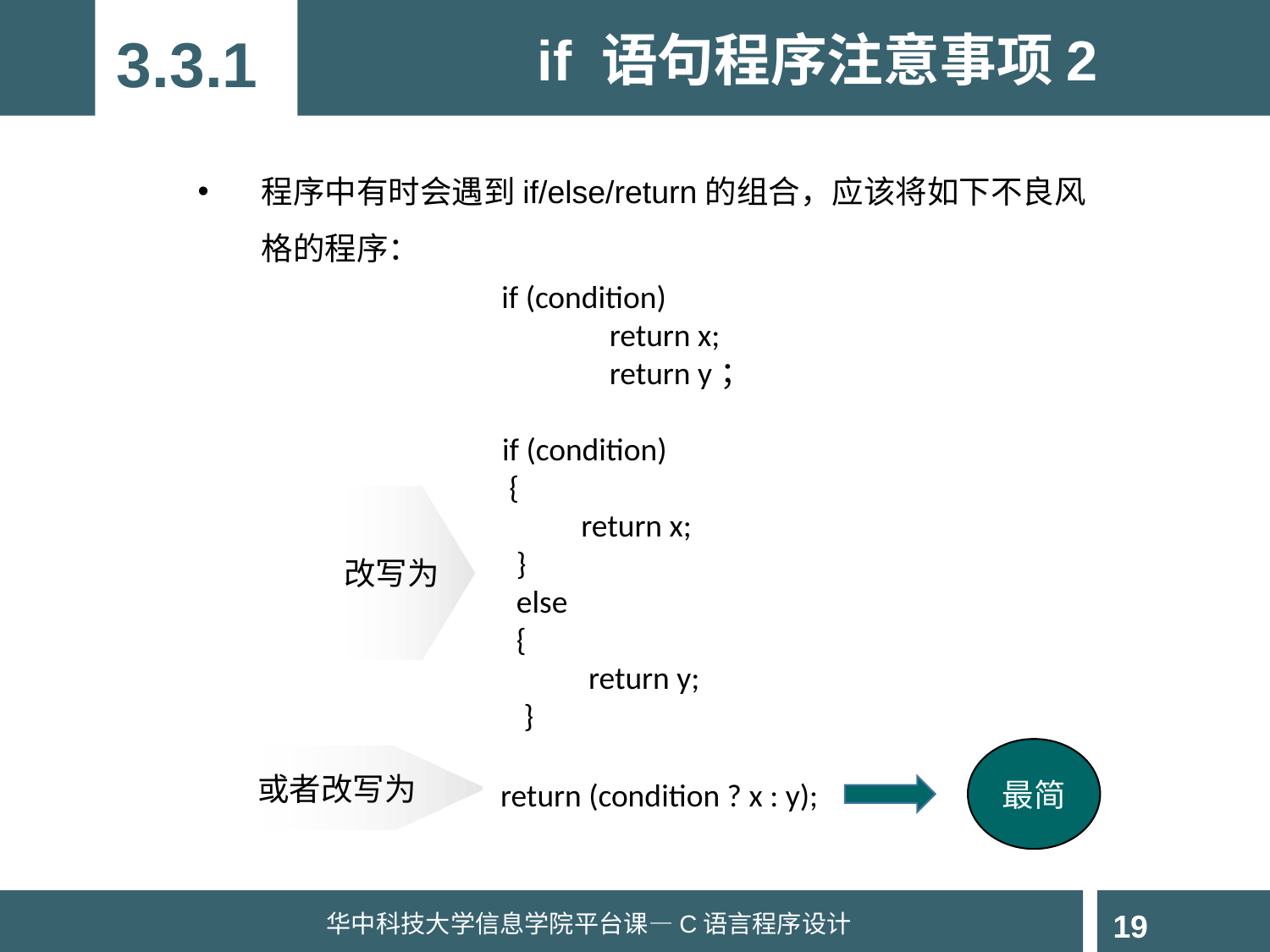

if 语句程序注意事项2
3.3.1
程序中有时会遇到if/else/return的组合，应该将如下不良风格的程序：

if (condition)
               return x;
               return y；
if (condition)
 {
           return x;
  }
  else
  {
            return y;
   }
改写为
最简
或者改写为
return (condition ? x : y);